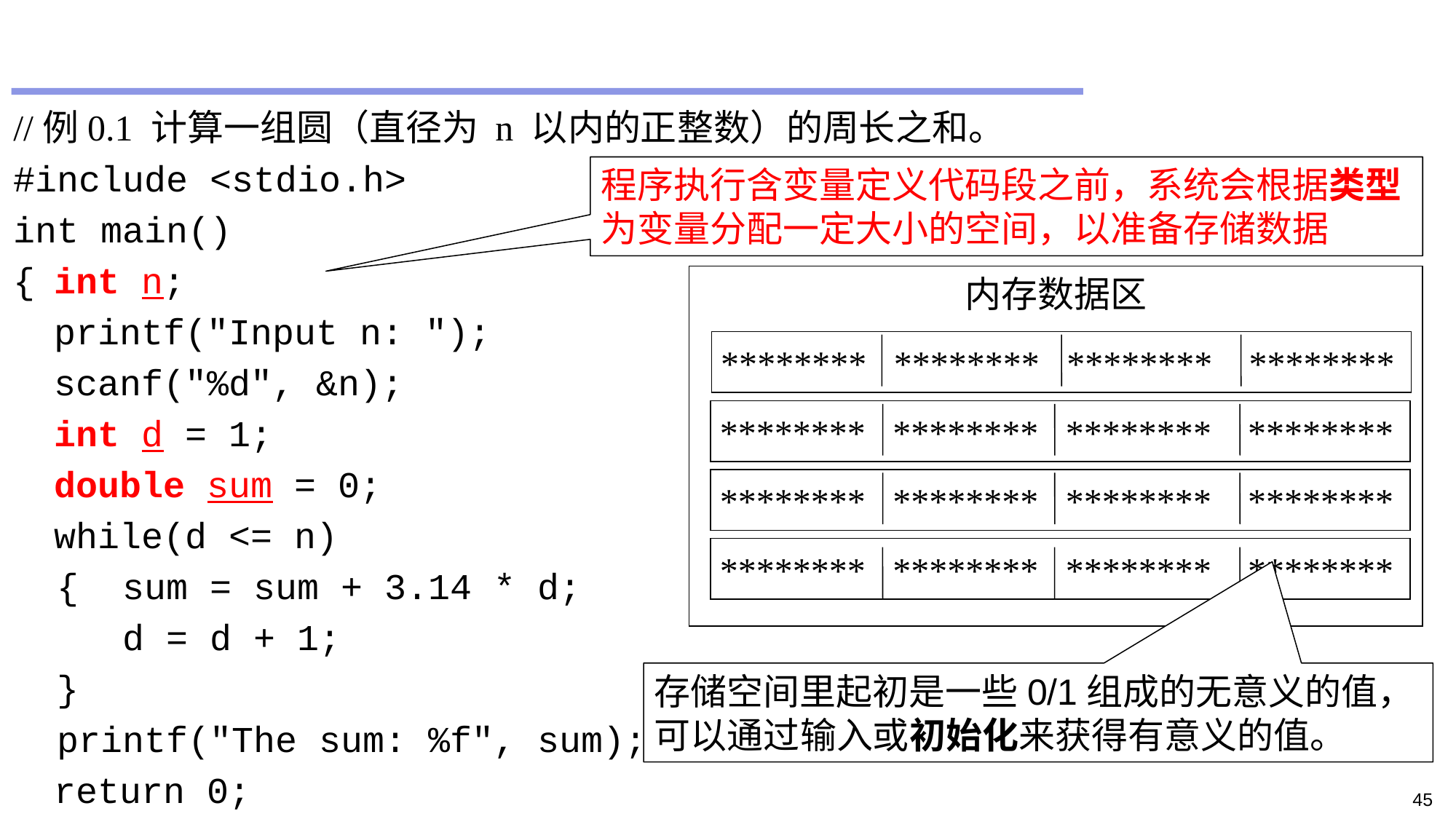

#
//例0.1 计算一组圆（直径为 n 以内的正整数）的周长之和。
#include <stdio.h>
int main()
{	int n;
	printf("Input n: ");
	scanf("%d", &n);
 	int d = 1;
	double sum = 0;
	while(d <= n)
  {	sum = sum + 3.14 * d;
	d = d + 1;
  }
  printf("The sum: %f", sum);
	return 0;
}
程序执行含变量定义代码段之前，系统会根据类型为变量分配一定大小的空间，以准备存储数据
内存数据区

 ********   ********   ********    ********

 ********   ********   ********    ********

 ********   ********   ********    ********

 ********   ********   ********    ********

存储空间里起初是一些0/1组成的无意义的值，可以通过输入或初始化来获得有意义的值。
45